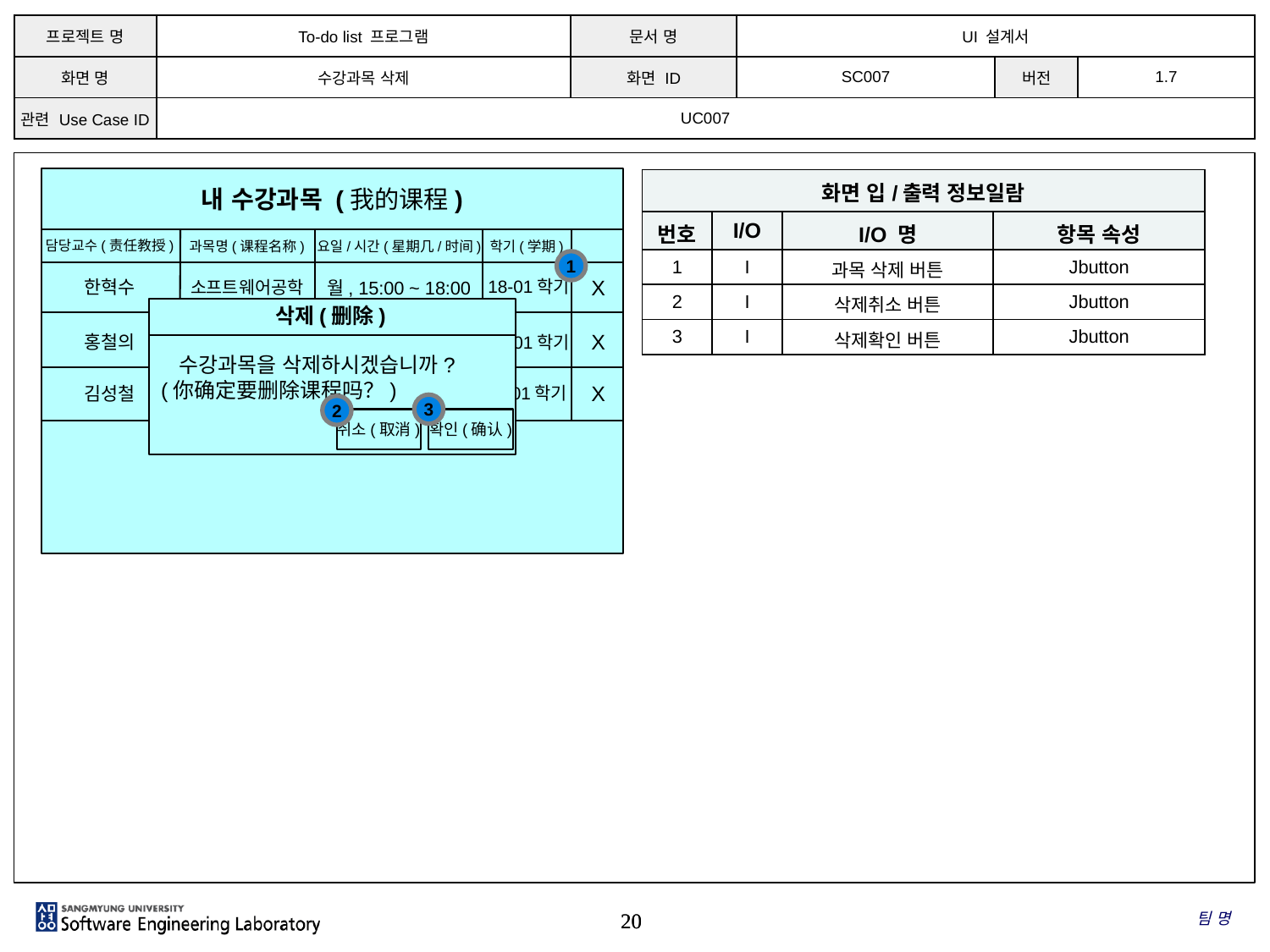

| 프로젝트 명 | To-do list 프로그램 | 문서 명 | UI 설계서 |  |  |
| --- | --- | --- | --- | --- | --- |
| 화면 명 | 수강과목 삭제 | 화면 ID | SC007 | 버전 | 1.7 |
| 관련 Use Case ID | UC007 |  |  |  |  |

| 화면 입/출력 정보일람 |  |  |  |
| --- | --- | --- | --- |
| 번호 | I/O | I/O 명 | 항목 속성 |
| 1 | I | 과목 삭제 버튼 | Jbutton |
| 2 | I | 삭제취소 버튼 | Jbutton |
| 3 | I | 삭제확인 버튼 | Jbutton |
내 수강과목 (我的课程)
담당교수(责任教授)
과목명(课程名称)
요일/시간(星期几/时间)
학기(学期)
1
X
18-01학기
한혁수
소프트웨어공학
월, 15:00 ~ 18:00
삭제(删除)
수강과목을 삭제하시겠습니까?
(你确定要删除课程吗？)
X
홍철의
18-01학기
X
김성철
18-01학기
3
2
취소(取消)
확인(确认)
팀 명